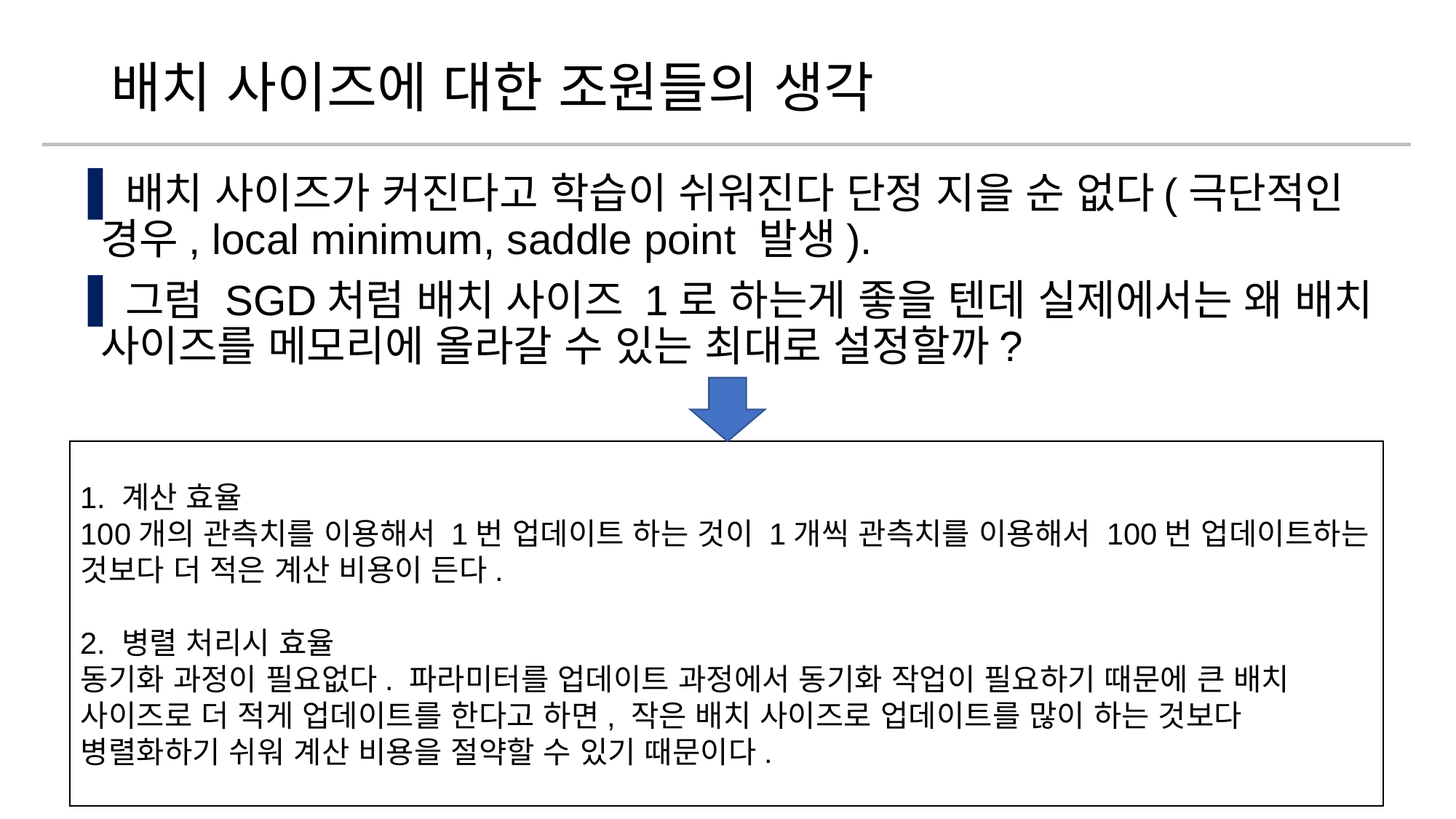

# 배치 사이즈에 대한 조원들의 생각
 배치 사이즈가 커진다고 학습이 쉬워진다 단정 지을 순 없다(극단적인 경우, local minimum, saddle point 발생).
 그럼 SGD처럼 배치 사이즈 1로 하는게 좋을 텐데 실제에서는 왜 배치 사이즈를 메모리에 올라갈 수 있는 최대로 설정할까?

1. 계산 효율
100개의 관측치를 이용해서 1번 업데이트 하는 것이 1개씩 관측치를 이용해서 100번 업데이트하는 것보다 더 적은 계산 비용이 든다.

2. 병렬 처리시 효율
동기화 과정이 필요없다. 파라미터를 업데이트 과정에서 동기화 작업이 필요하기 때문에 큰 배치 사이즈로 더 적게 업데이트를 한다고 하면, 작은 배치 사이즈로 업데이트를 많이 하는 것보다 병렬화하기 쉬워 계산 비용을 절약할 수 있기 때문이다.